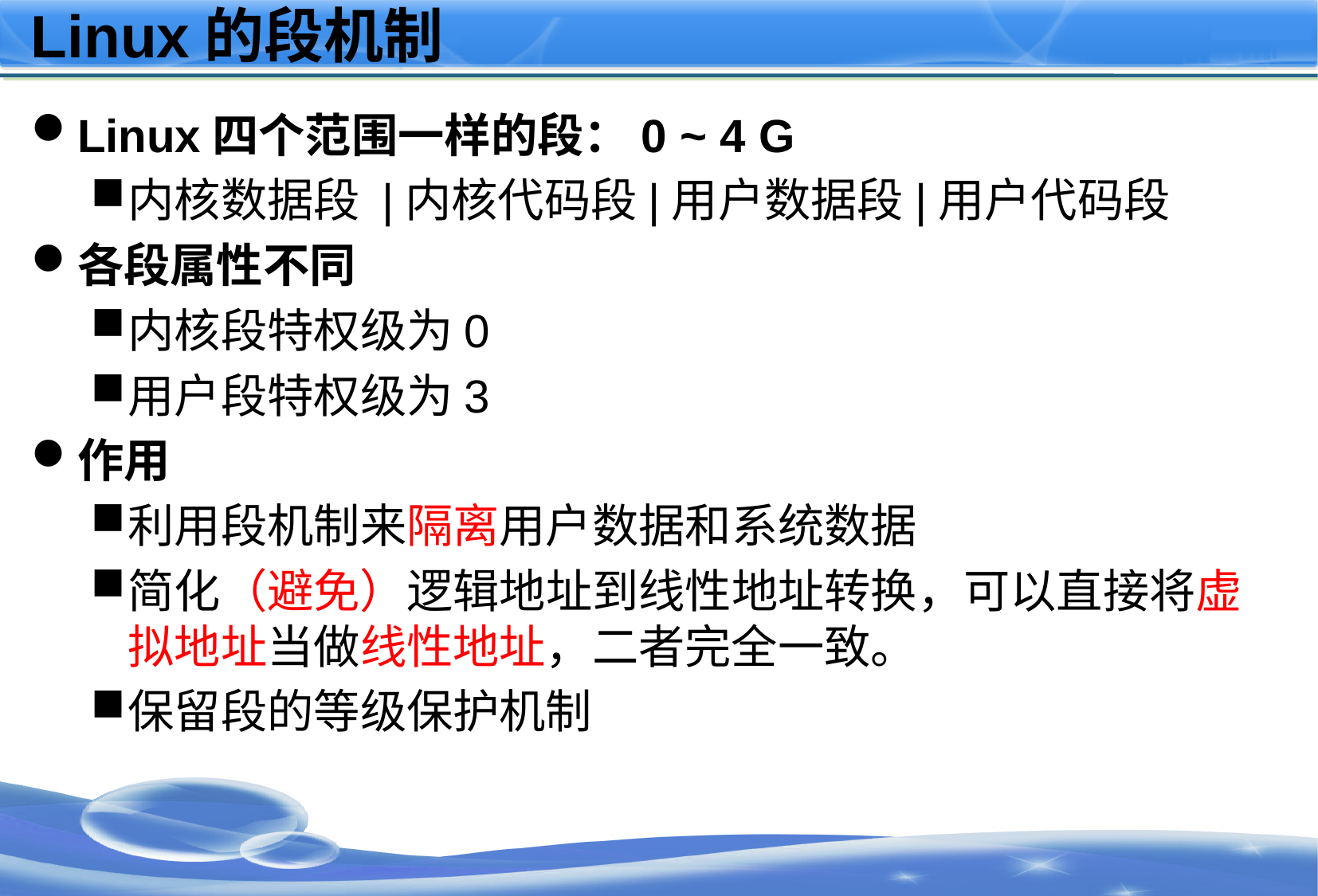

# Linux的段机制
Linux四个范围一样的段：0 ~ 4 G
内核数据段 |内核代码段|用户数据段|用户代码段
各段属性不同
内核段特权级为0
用户段特权级为3
作用
利用段机制来隔离用户数据和系统数据
简化（避免）逻辑地址到线性地址转换，可以直接将虚拟地址当做线性地址，二者完全一致。
保留段的等级保护机制